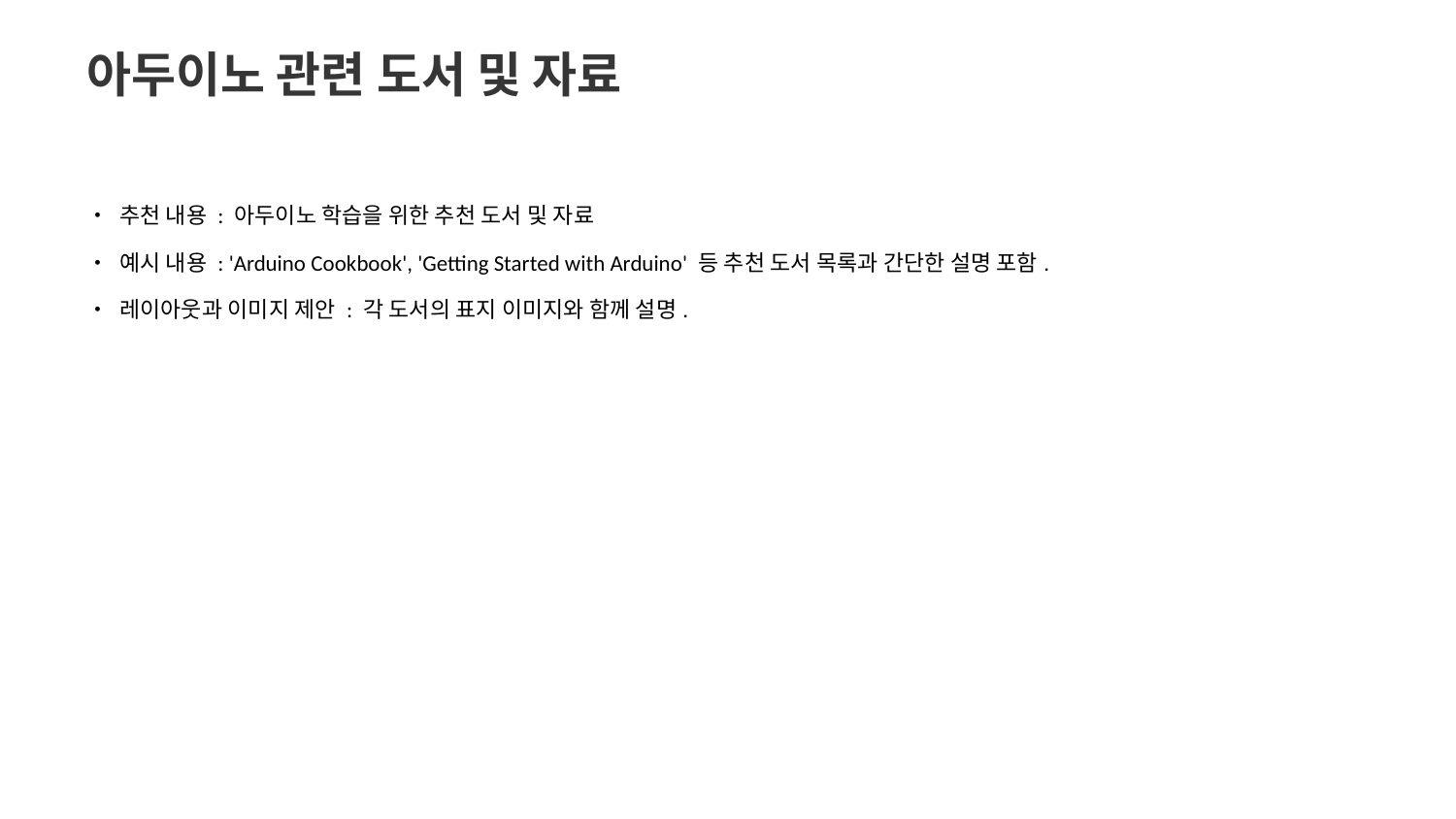

아두이노 관련 도서 및 자료
• 추천 내용 : 아두이노 학습을 위한 추천 도서 및 자료
• 예시 내용 : 'Arduino Cookbook', 'Getting Started with Arduino' 등 추천 도서 목록과 간단한 설명 포함.
• 레이아웃과 이미지 제안 : 각 도서의 표지 이미지와 함께 설명.